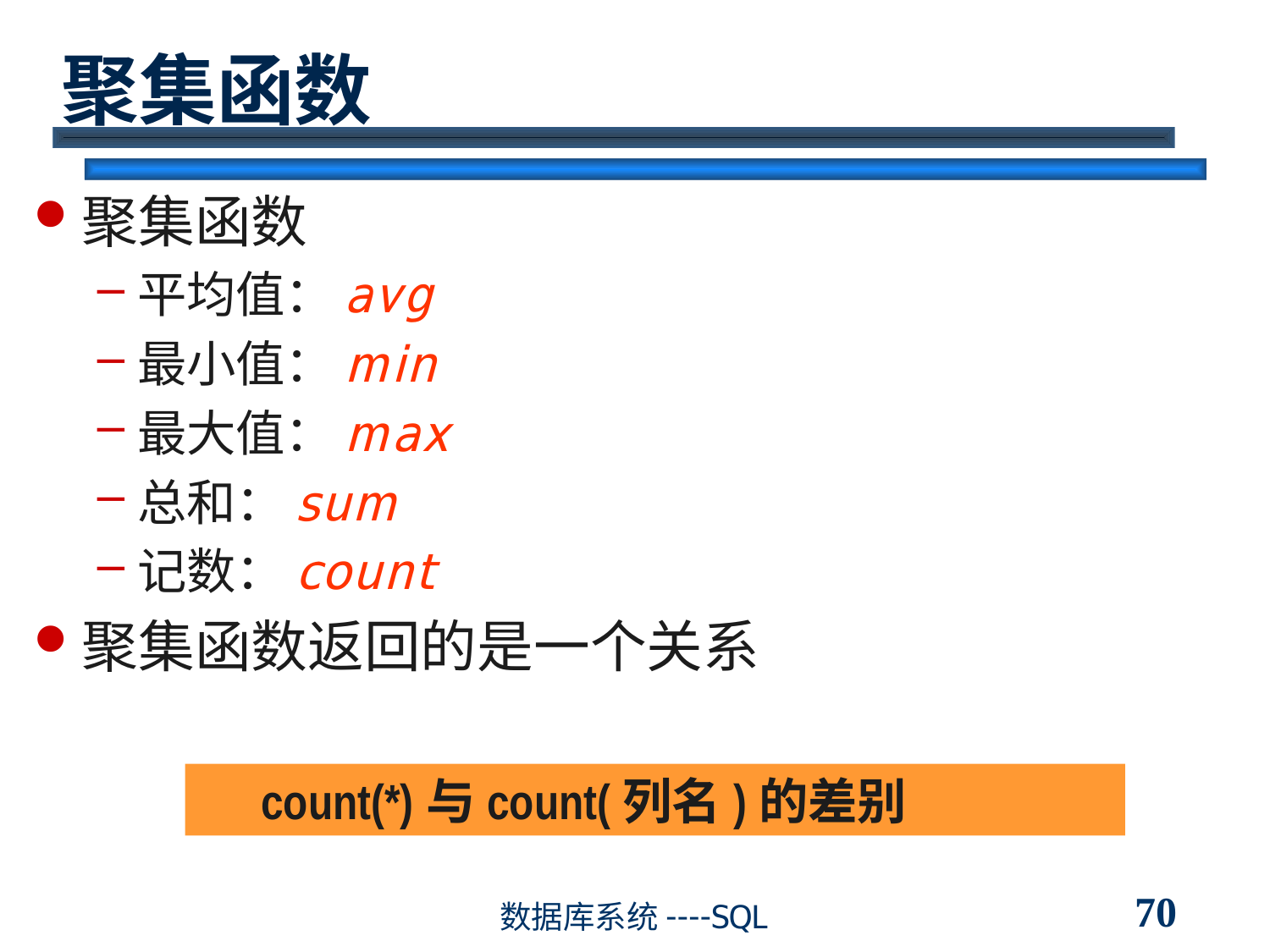

# 聚集函数
聚集函数
平均值：avg
最小值：min
最大值：max
总和：sum
记数：count
聚集函数返回的是一个关系
count(*)与count(列名)的差别
70
数据库系统----SQL